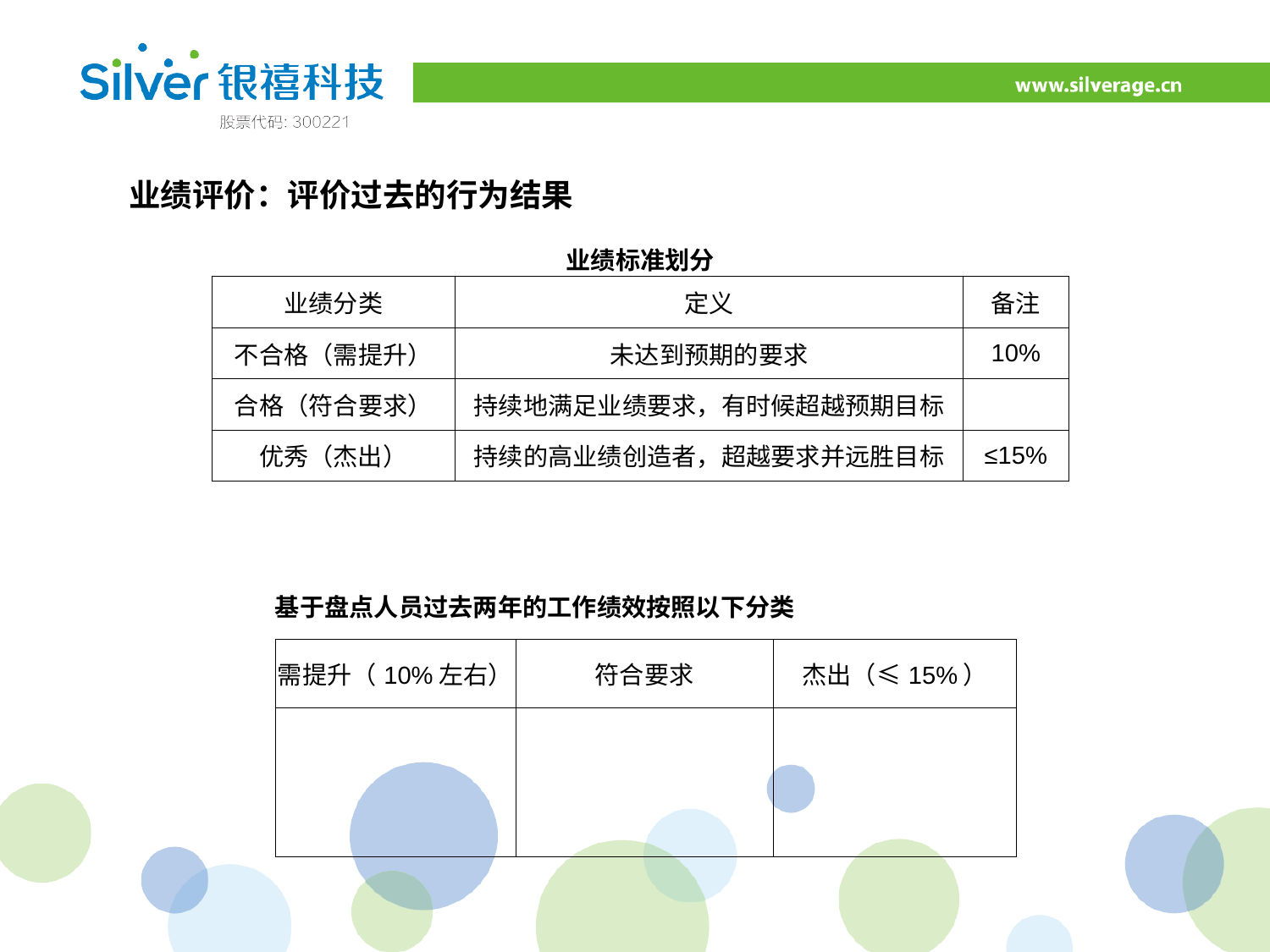

业绩评价：评价过去的行为结果
| 业绩标准划分 |  |  |
| --- | --- | --- |
| 业绩分类 | 定义 | 备注 |
| 不合格（需提升） | 未达到预期的要求 | 10% |
| 合格（符合要求） | 持续地满足业绩要求，有时候超越预期目标 |  |
| 优秀（杰出） | 持续的高业绩创造者，超越要求并远胜目标 | ≤15% |
| 基于盘点人员过去两年的工作绩效按照以下分类 |  |  |
| --- | --- | --- |
| 需提升（10%左右） | 符合要求 | 杰出（≤15%） |
|  |  |  |